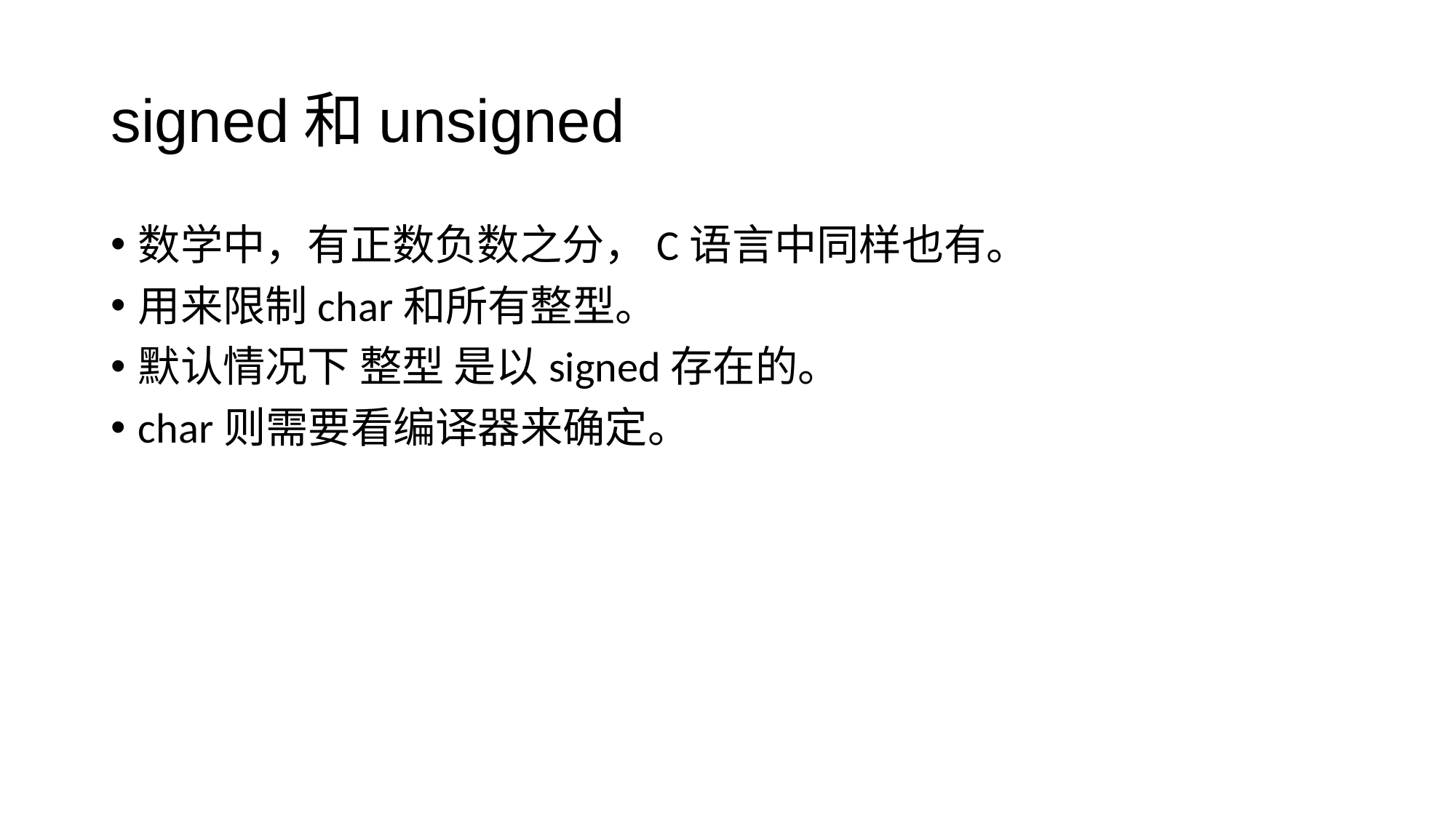

# signed和unsigned
数学中，有正数负数之分，C语言中同样也有。
用来限制char和所有整型。
默认情况下 整型 是以signed存在的。
char则需要看编译器来确定。